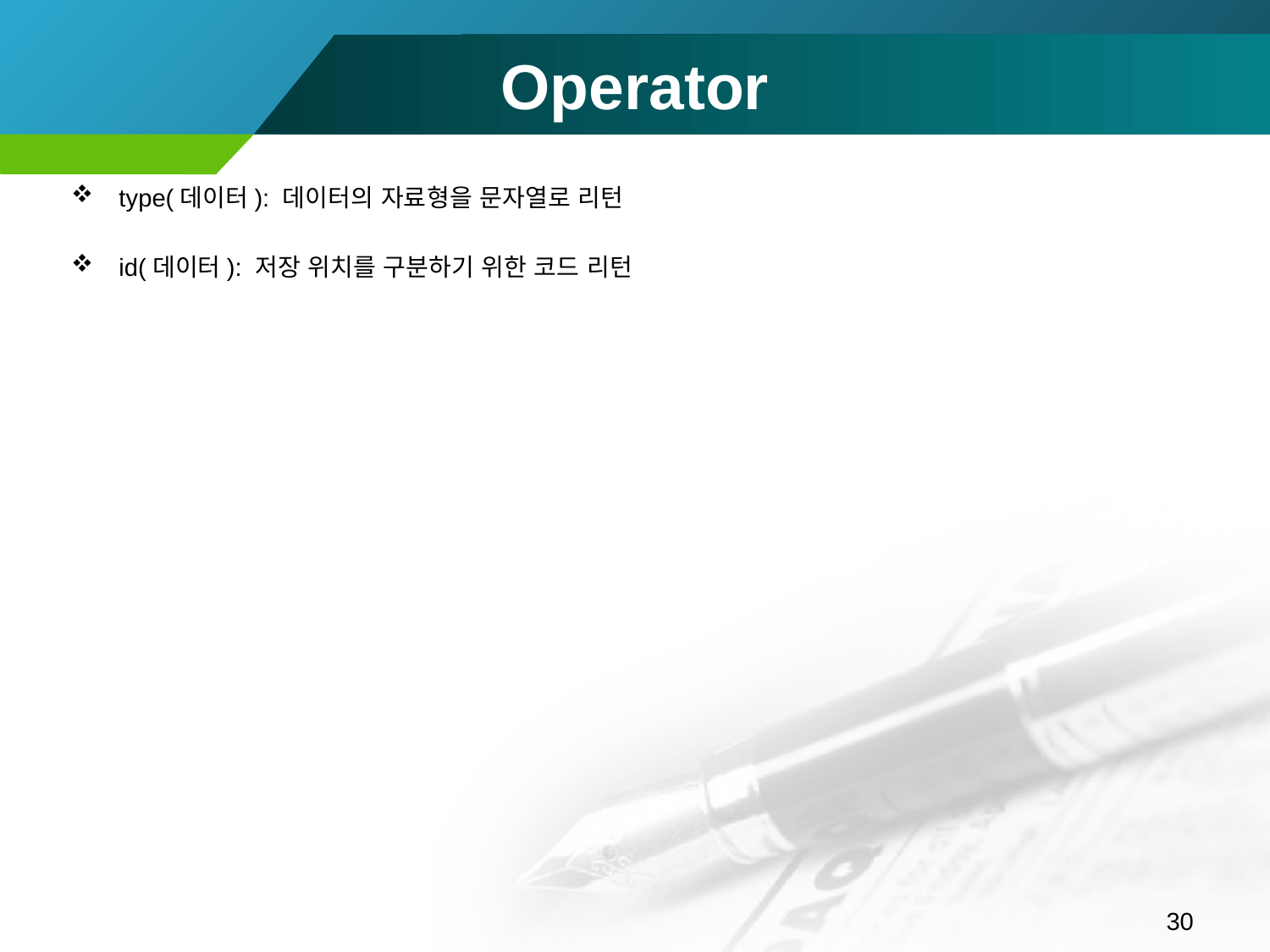

# Operator
type(데이터): 데이터의 자료형을 문자열로 리턴

id(데이터): 저장 위치를 구분하기 위한 코드 리턴

30